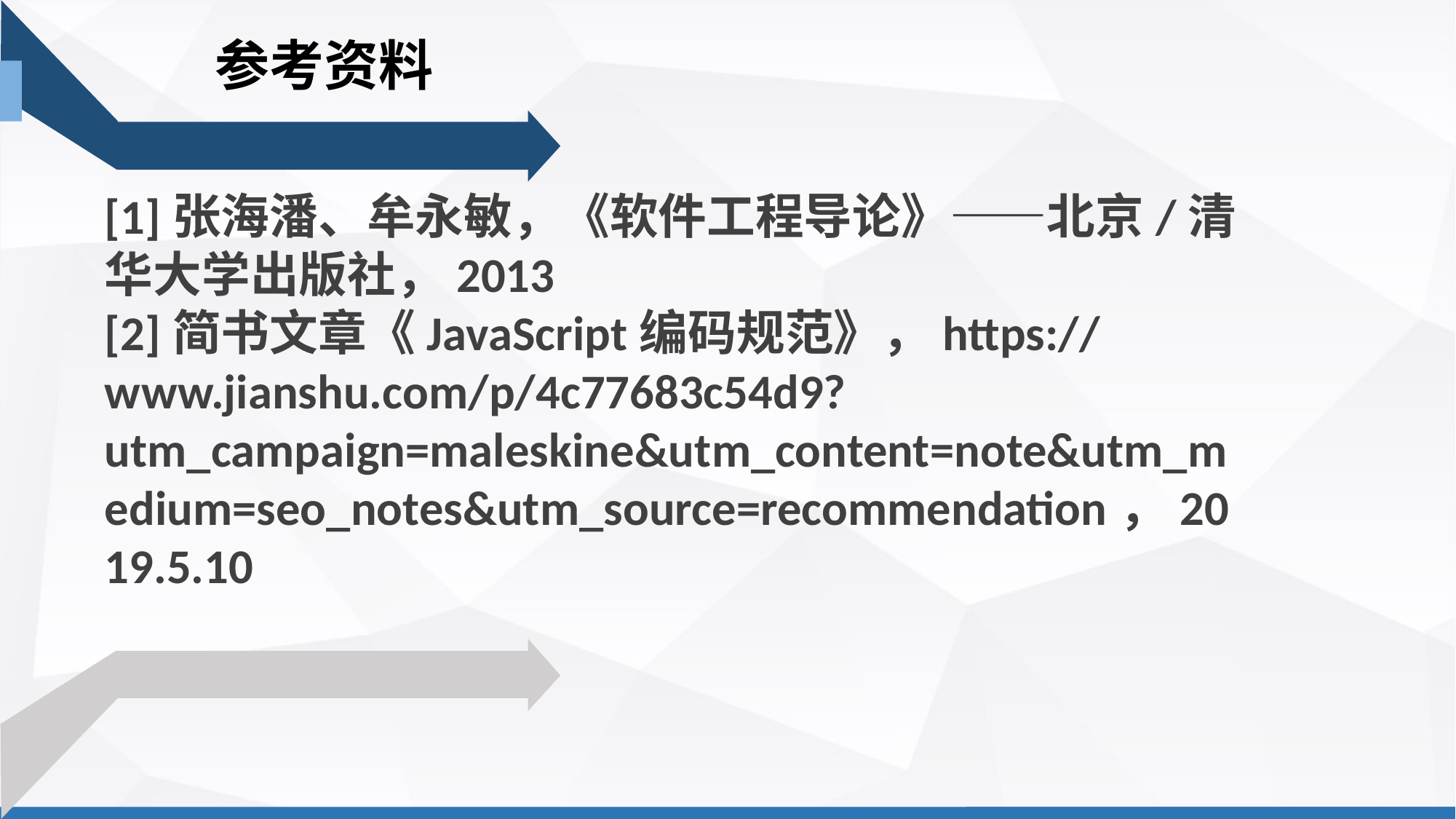

参考资料

[1]张海潘、牟永敏，《软件工程导论》——北京/清华大学出版社，2013
[2]简书文章《JavaScript编码规范》，https://www.jianshu.com/p/4c77683c54d9?utm_campaign=maleskine&utm_content=note&utm_medium=seo_notes&utm_source=recommendation，2019.5.10